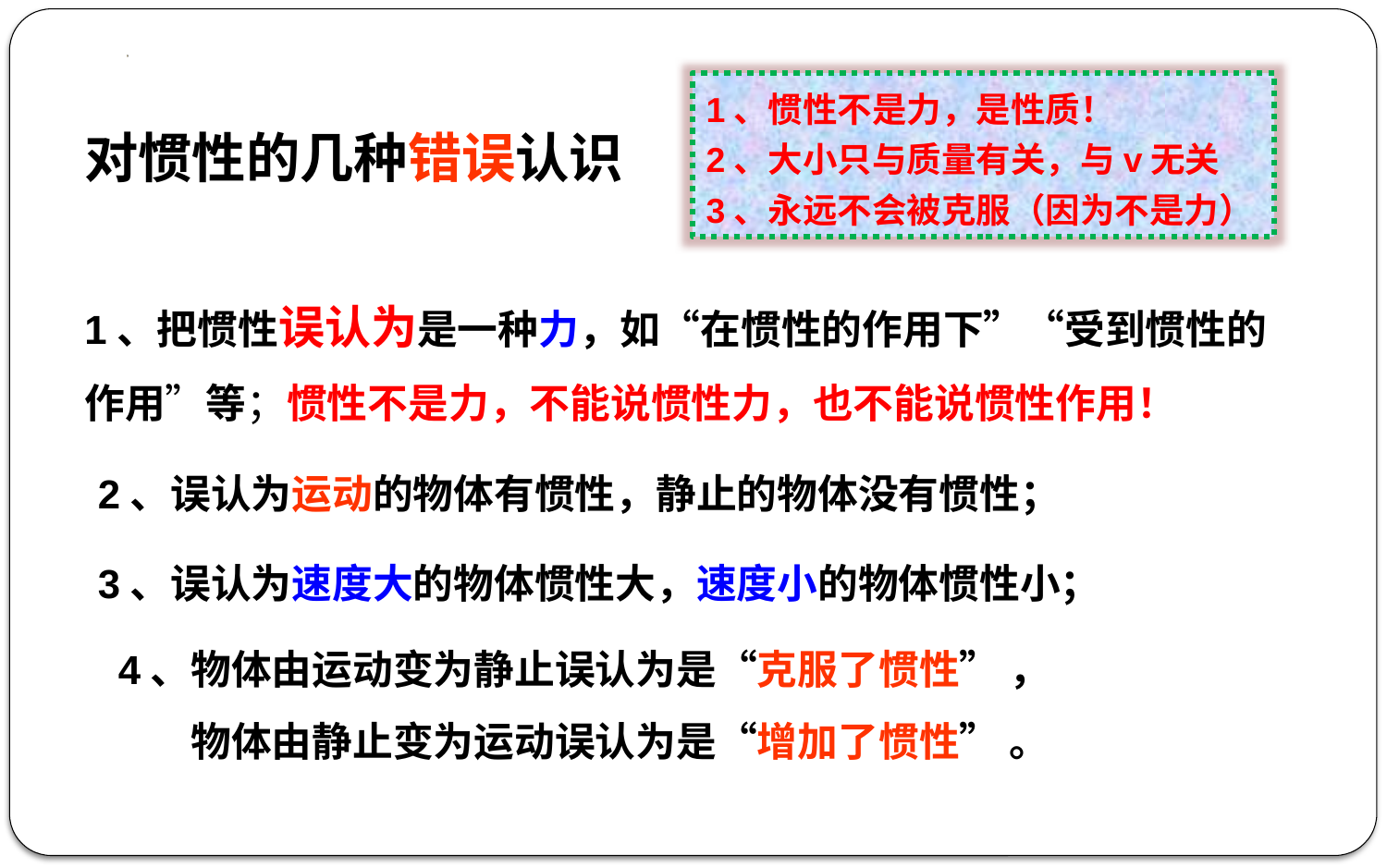

1、惯性不是力，是性质！
2、大小只与质量有关，与v无关
3、永远不会被克服（因为不是力）
对惯性的几种错误认识

1、把惯性误认为是一种力，如“在惯性的作用下”“受到惯性的作用”等；惯性不是力，不能说惯性力，也不能说惯性作用！
2、误认为运动的物体有惯性，静止的物体没有惯性；
3、误认为速度大的物体惯性大，速度小的物体惯性小；
4、物体由运动变为静止误认为是“克服了惯性” ，          物体由静止变为运动误认为是“增加了惯性” 。